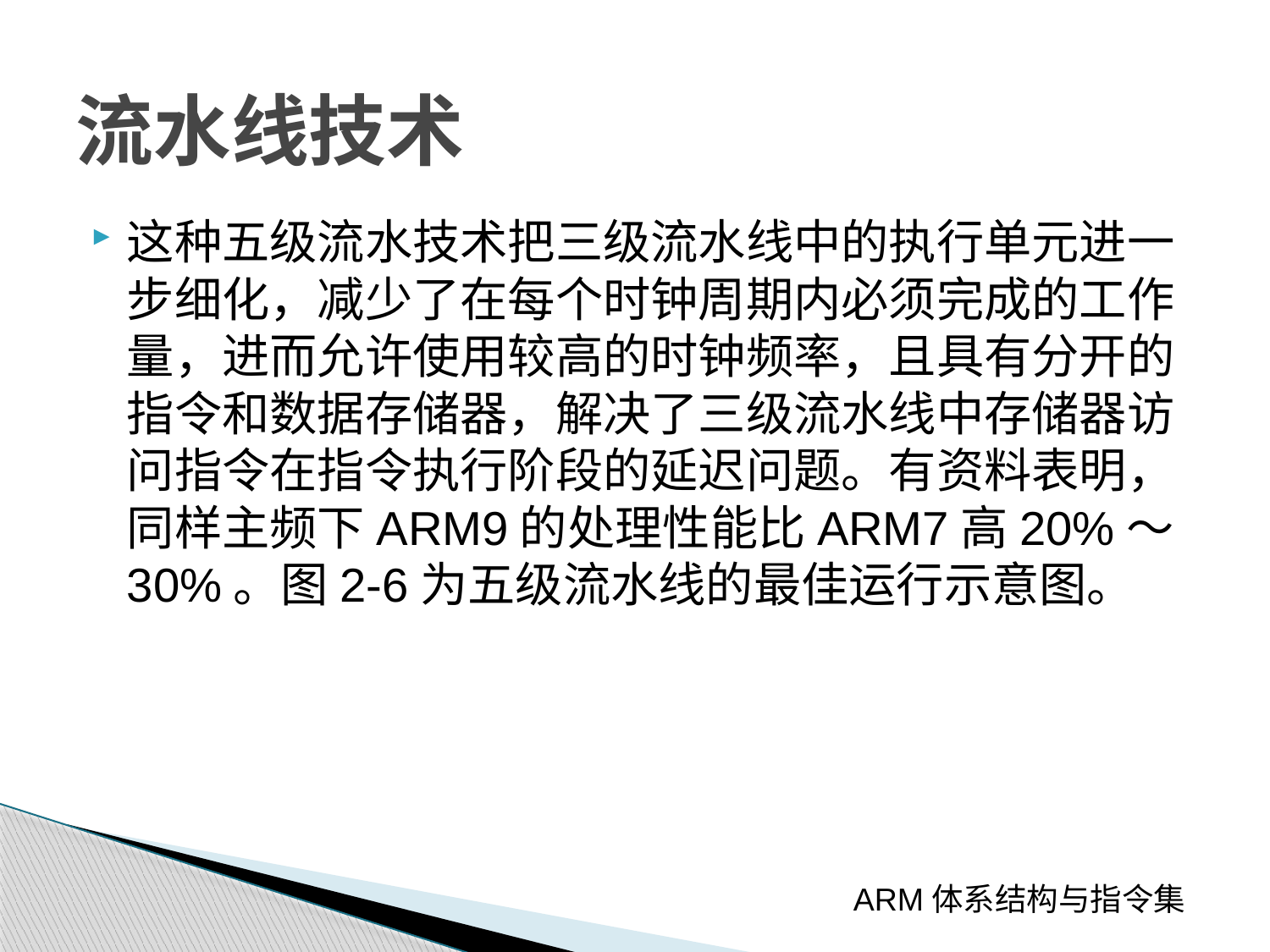

# 流水线技术
这种五级流水技术把三级流水线中的执行单元进一步细化，减少了在每个时钟周期内必须完成的工作量，进而允许使用较高的时钟频率，且具有分开的指令和数据存储器，解决了三级流水线中存储器访问指令在指令执行阶段的延迟问题。有资料表明，同样主频下ARM9的处理性能比ARM7高20%～30%。图2-6为五级流水线的最佳运行示意图。

            ARM体系结构与指令集